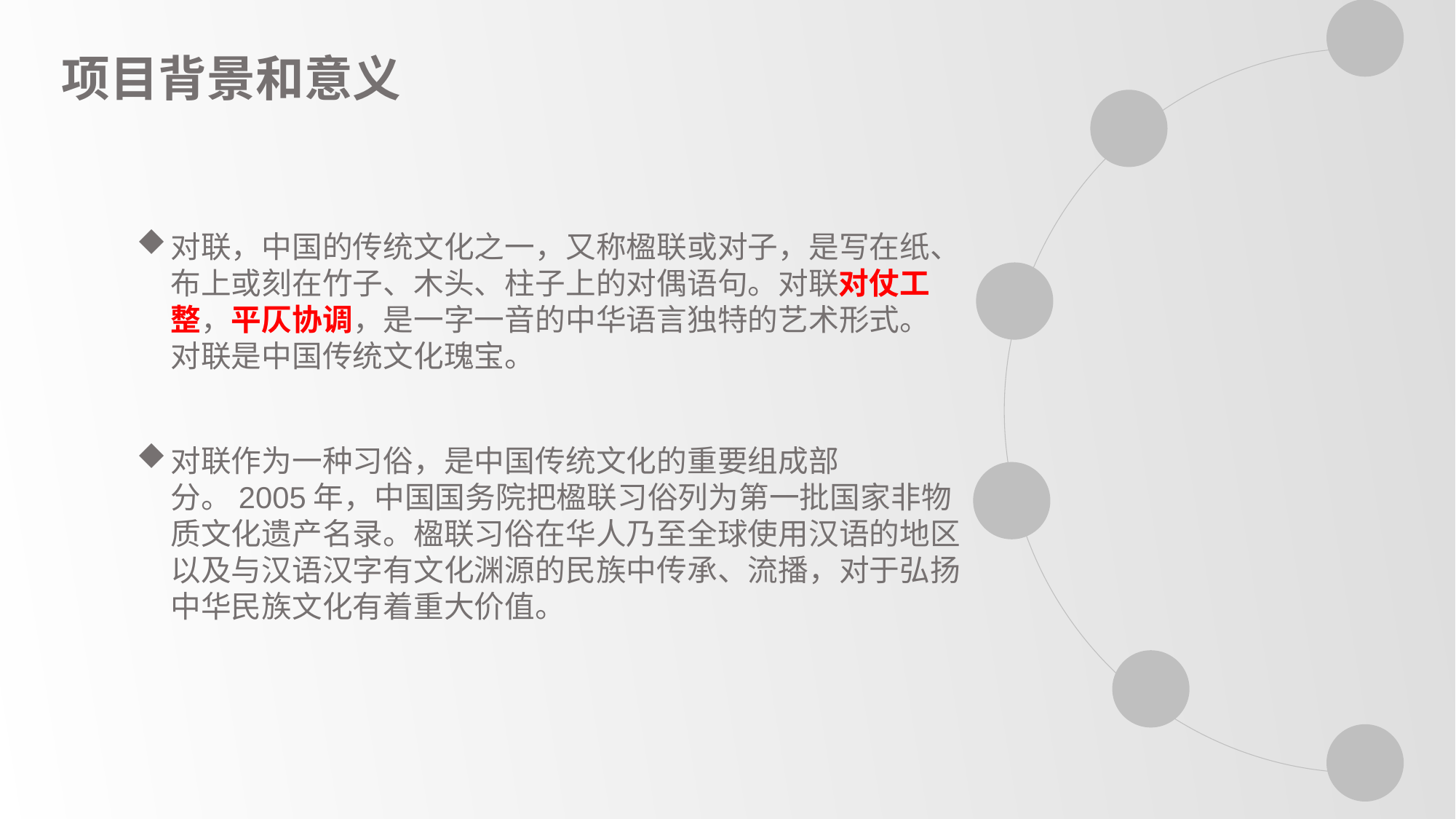

项目背景和意义
对联，中国的传统文化之一，又称楹联或对子，是写在纸、布上或刻在竹子、木头、柱子上的对偶语句。对联对仗工整，平仄协调，是一字一音的中华语言独特的艺术形式。对联是中国传统文化瑰宝。
对联作为一种习俗，是中国传统文化的重要组成部分。2005年，中国国务院把楹联习俗列为第一批国家非物质文化遗产名录。楹联习俗在华人乃至全球使用汉语的地区以及与汉语汉字有文化渊源的民族中传承、流播，对于弘扬中华民族文化有着重大价值。